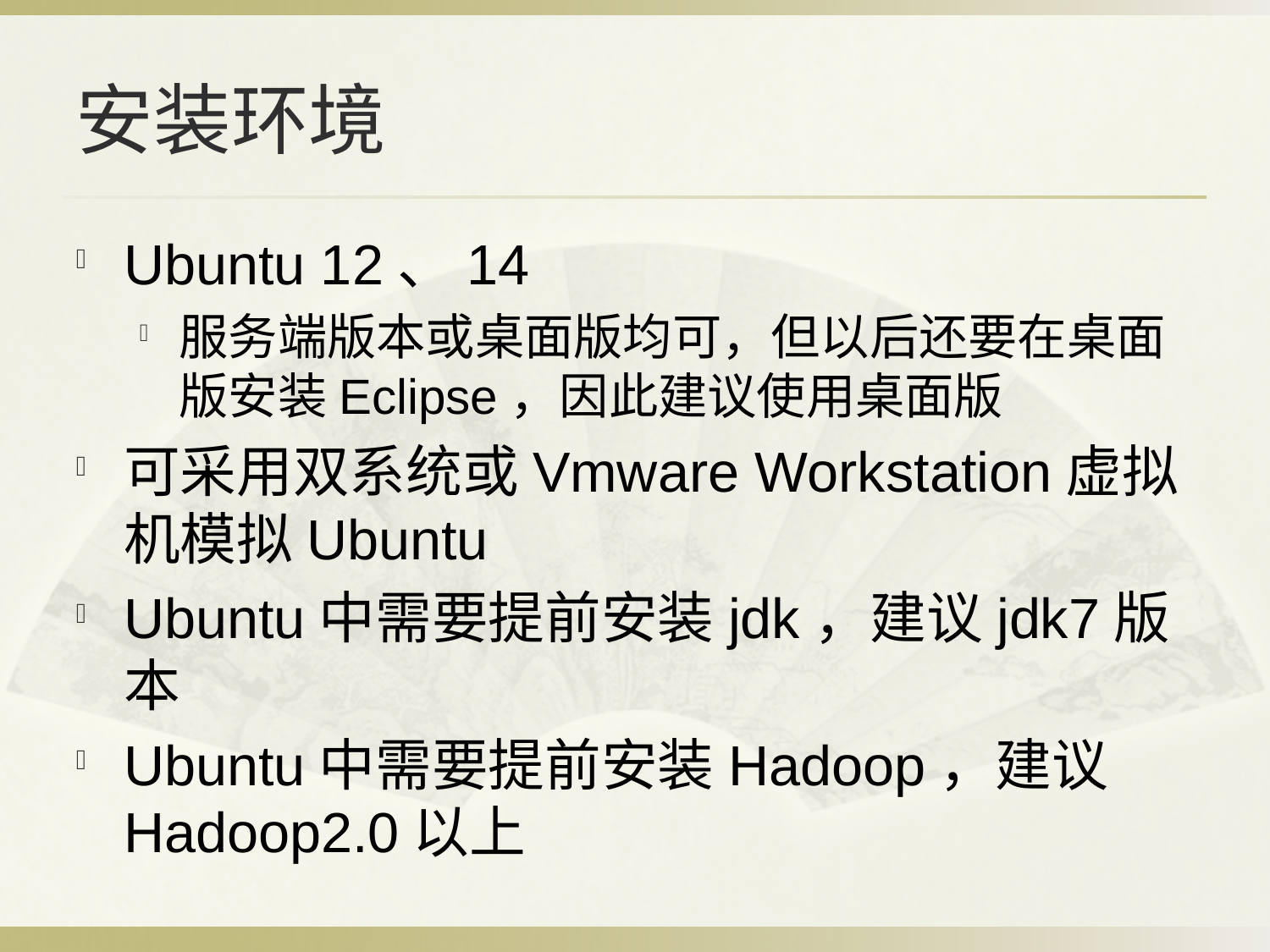

# 安装环境
Ubuntu 12、14
服务端版本或桌面版均可，但以后还要在桌面版安装Eclipse，因此建议使用桌面版
可采用双系统或Vmware Workstation虚拟机模拟Ubuntu
Ubuntu中需要提前安装jdk，建议jdk7版本
Ubuntu中需要提前安装Hadoop，建议Hadoop2.0以上